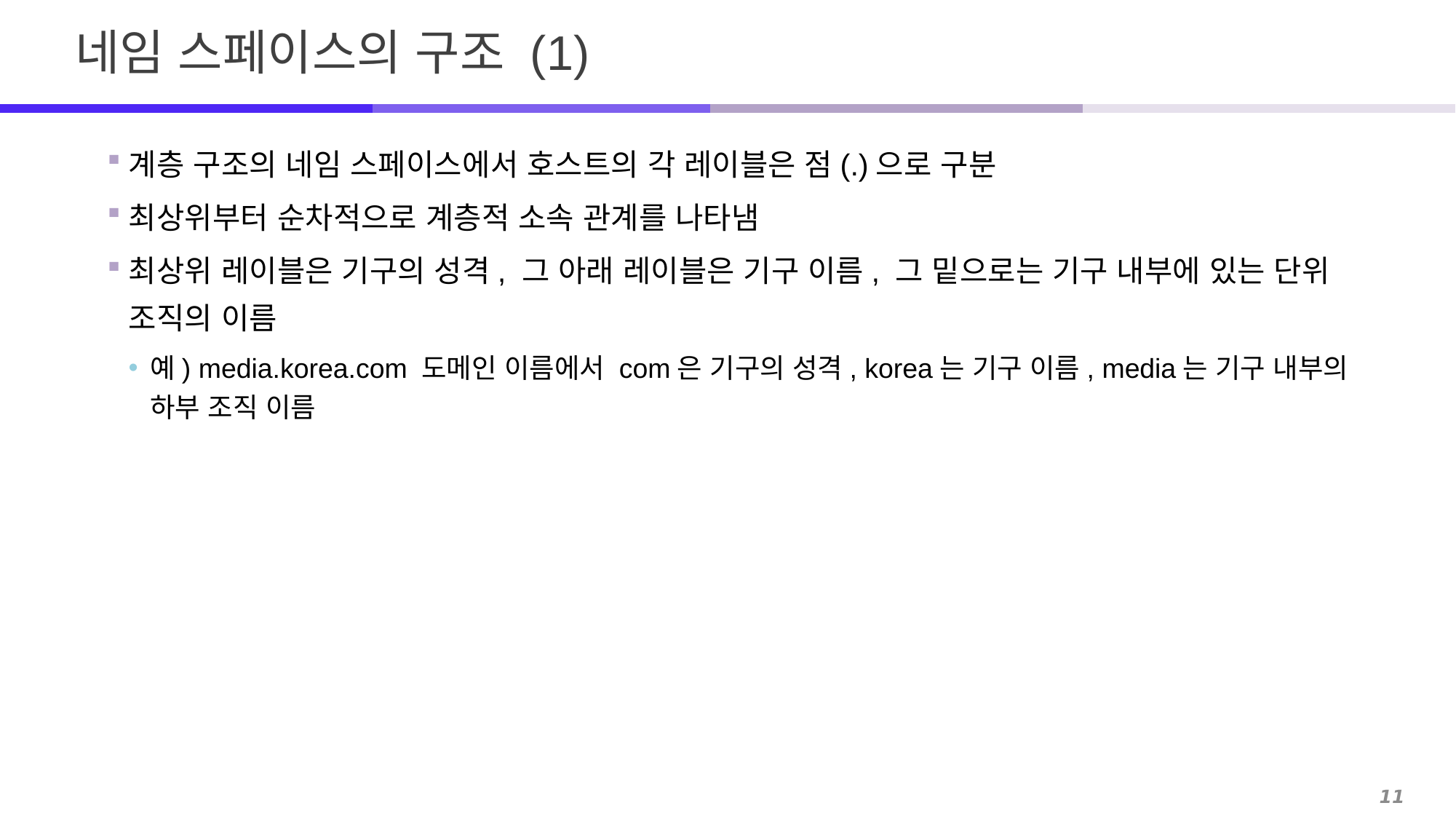

# 네임 스페이스의 구조 (1)
계층 구조의 네임 스페이스에서 호스트의 각 레이블은 점(.)으로 구분
최상위부터 순차적으로 계층적 소속 관계를 나타냄
최상위 레이블은 기구의 성격, 그 아래 레이블은 기구 이름, 그 밑으로는 기구 내부에 있는 단위 조직의 이름
예) media.korea.com 도메인 이름에서 com은 기구의 성격, korea는 기구 이름, media는 기구 내부의 하부 조직 이름